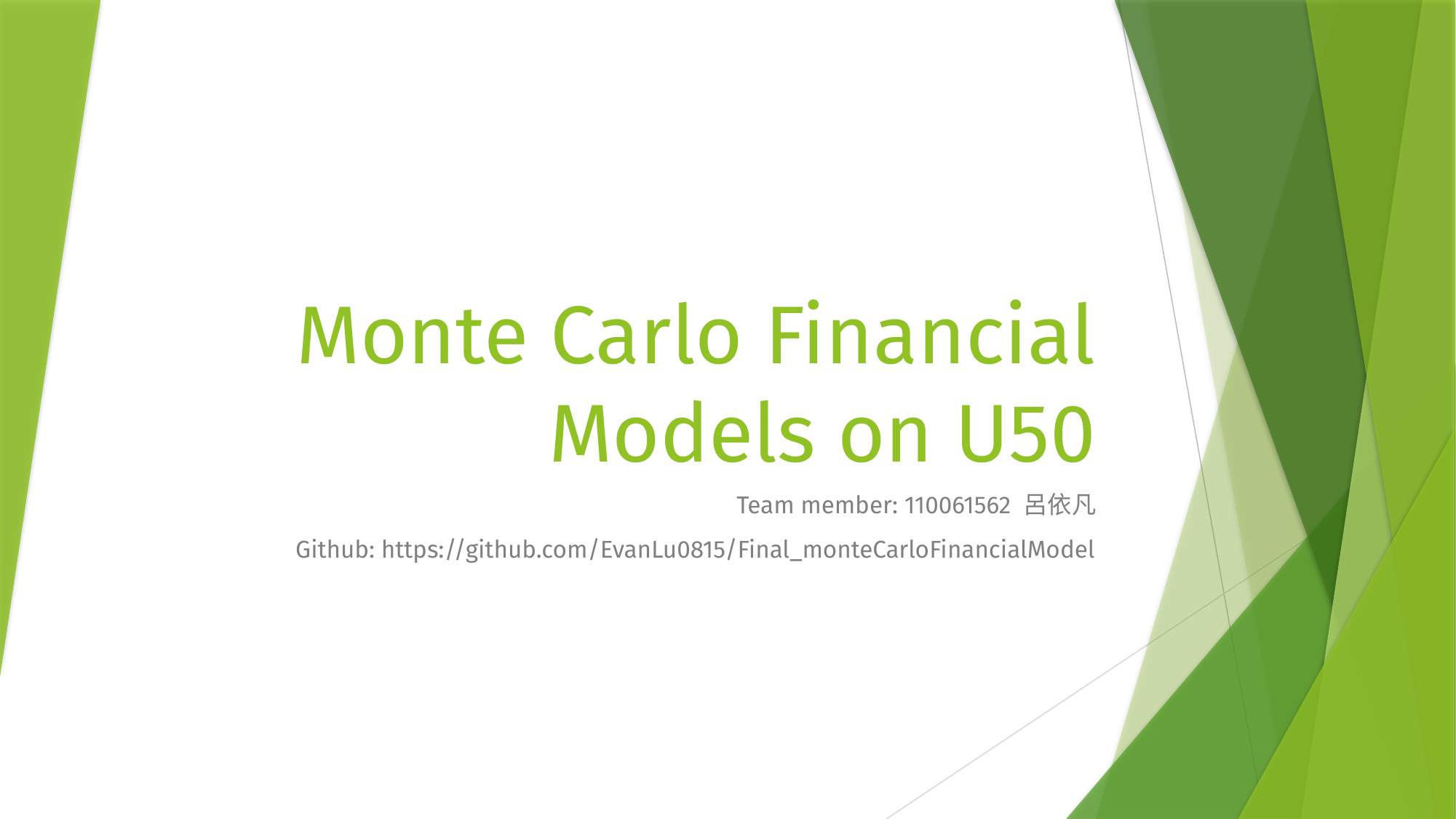

# Monte Carlo Financial Models on U50
Team member: 110061562 呂依凡
Github: https://github.com/EvanLu0815/Final_monteCarloFinancialModel